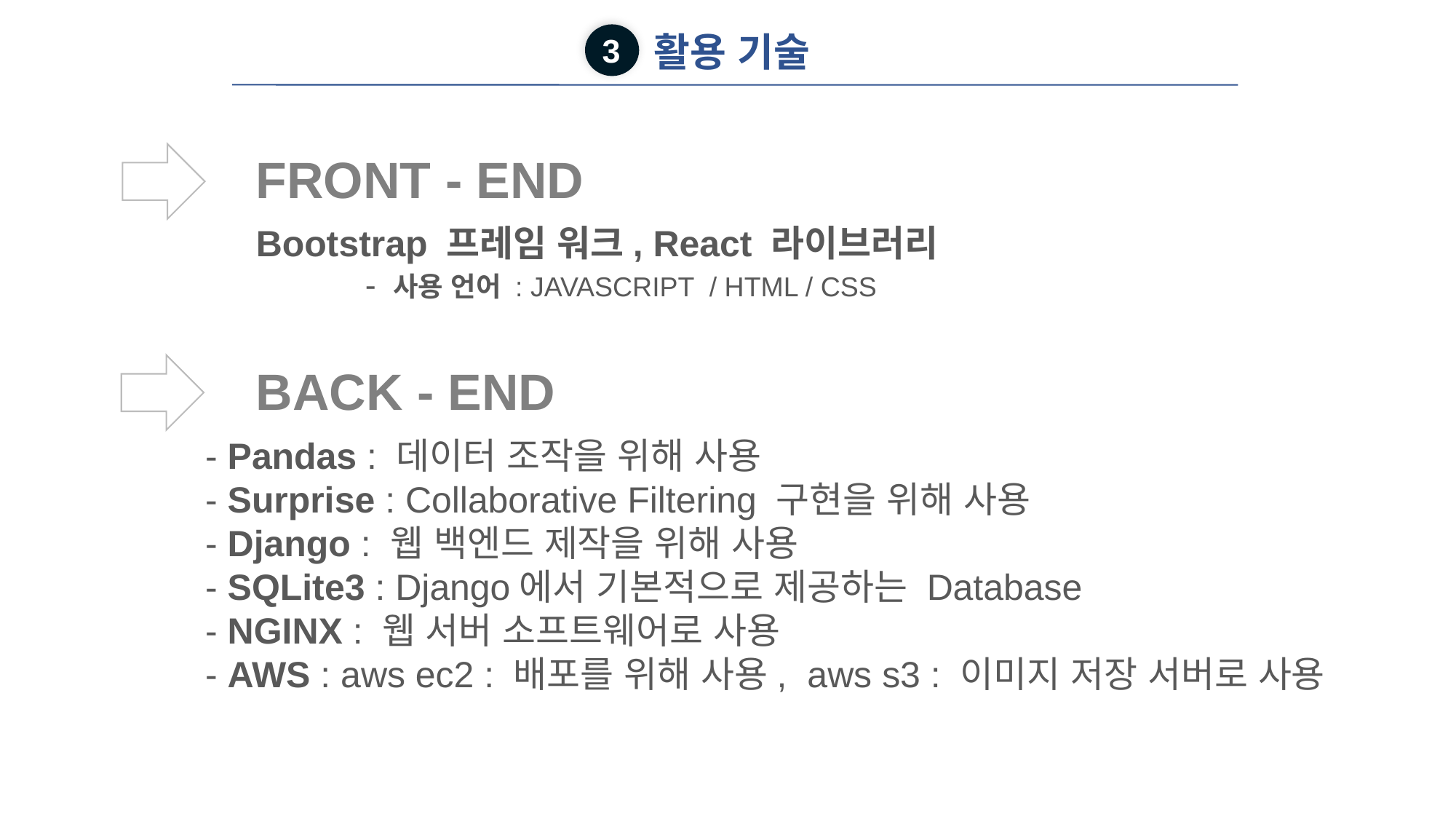

활용 기술
3

FRONT - END

Bootstrap 프레임 워크, React 라이브러리
	- 사용 언어 : JAVASCRIPT  / HTML / CSS

BACK - END

  - Pandas : 데이터 조작을 위해 사용
  - Surprise : Collaborative Filtering 구현을 위해 사용
  - Django : 웹 백엔드 제작을 위해 사용
  - SQLite3 : Django에서 기본적으로 제공하는 Database
  - NGINX : 웹 서버 소프트웨어로 사용
  - AWS : aws ec2 : 배포를 위해 사용,  aws s3 : 이미지 저장 서버로 사용